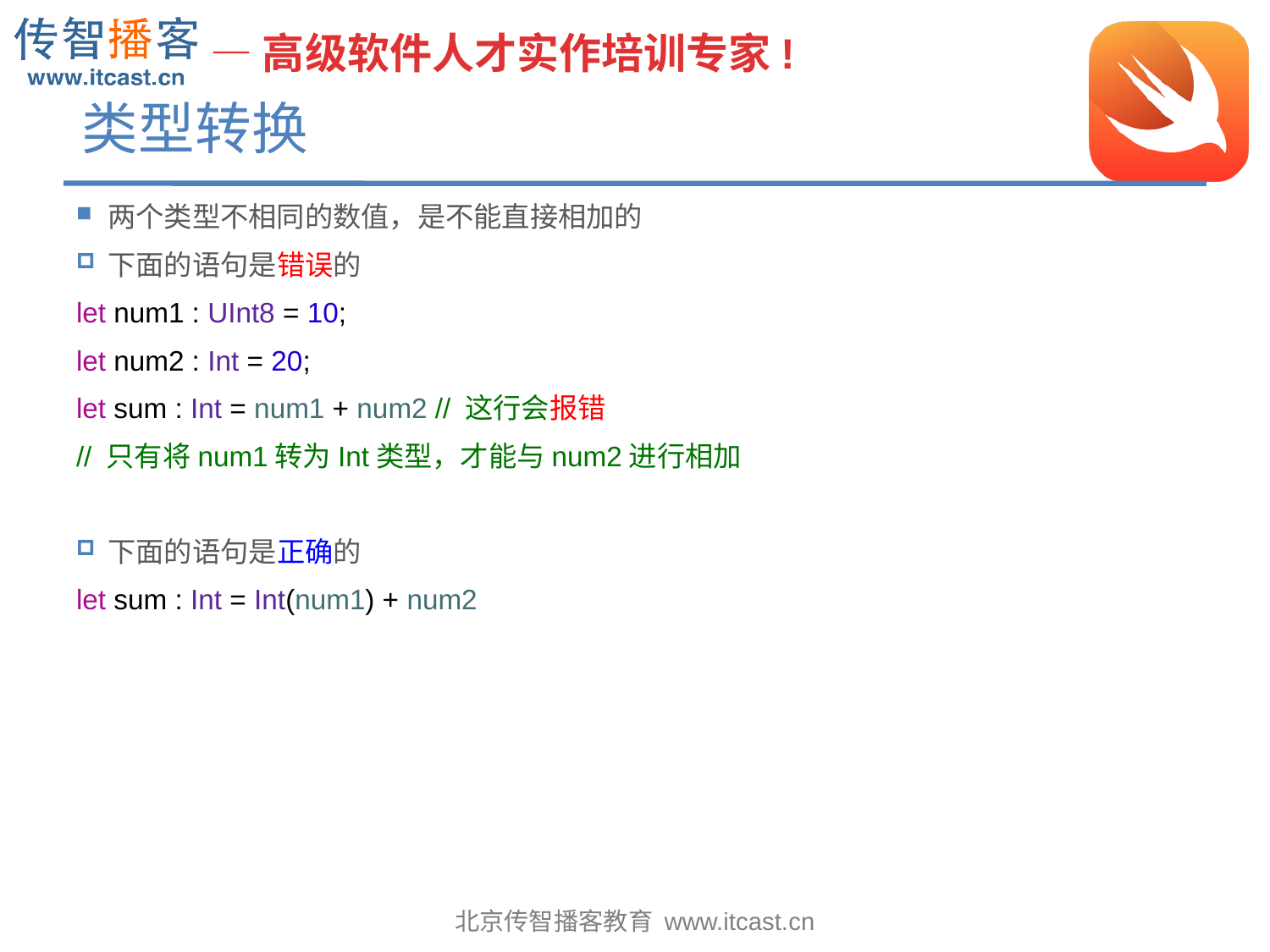

# 类型转换
两个类型不相同的数值，是不能直接相加的
下面的语句是错误的
let num1 : UInt8 = 10;
let num2 : Int = 20;
let sum : Int = num1 + num2 // 这行会报错
// 只有将num1转为Int类型，才能与num2进行相加

下面的语句是正确的
let sum : Int = Int(num1) + num2